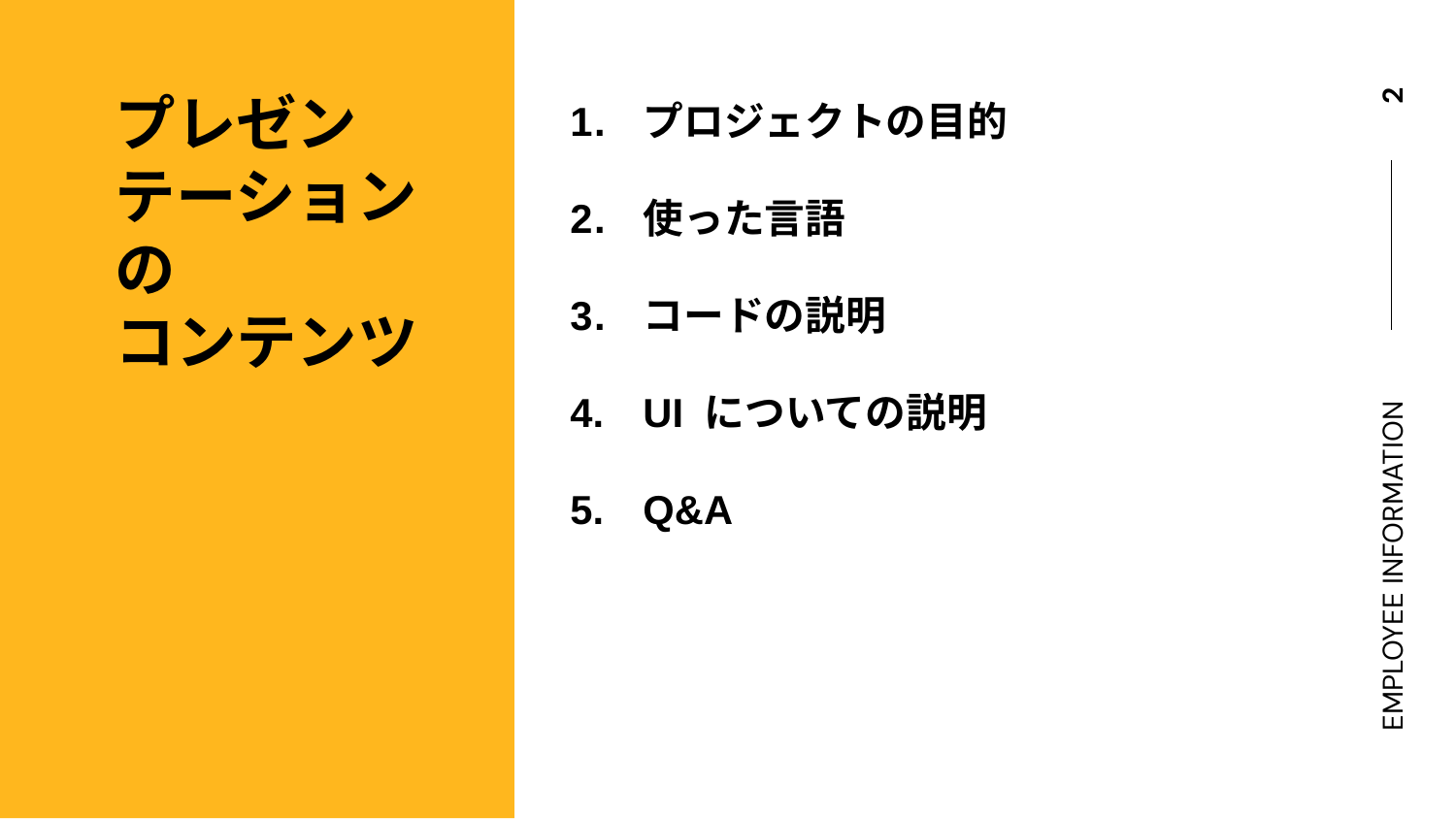

プレゼンテーション
の
コンテンツ
プロジェクトの目的

使った言語

コードの説明

UI についての説明

Q&A
2
EMPLOYEE INFORMATION